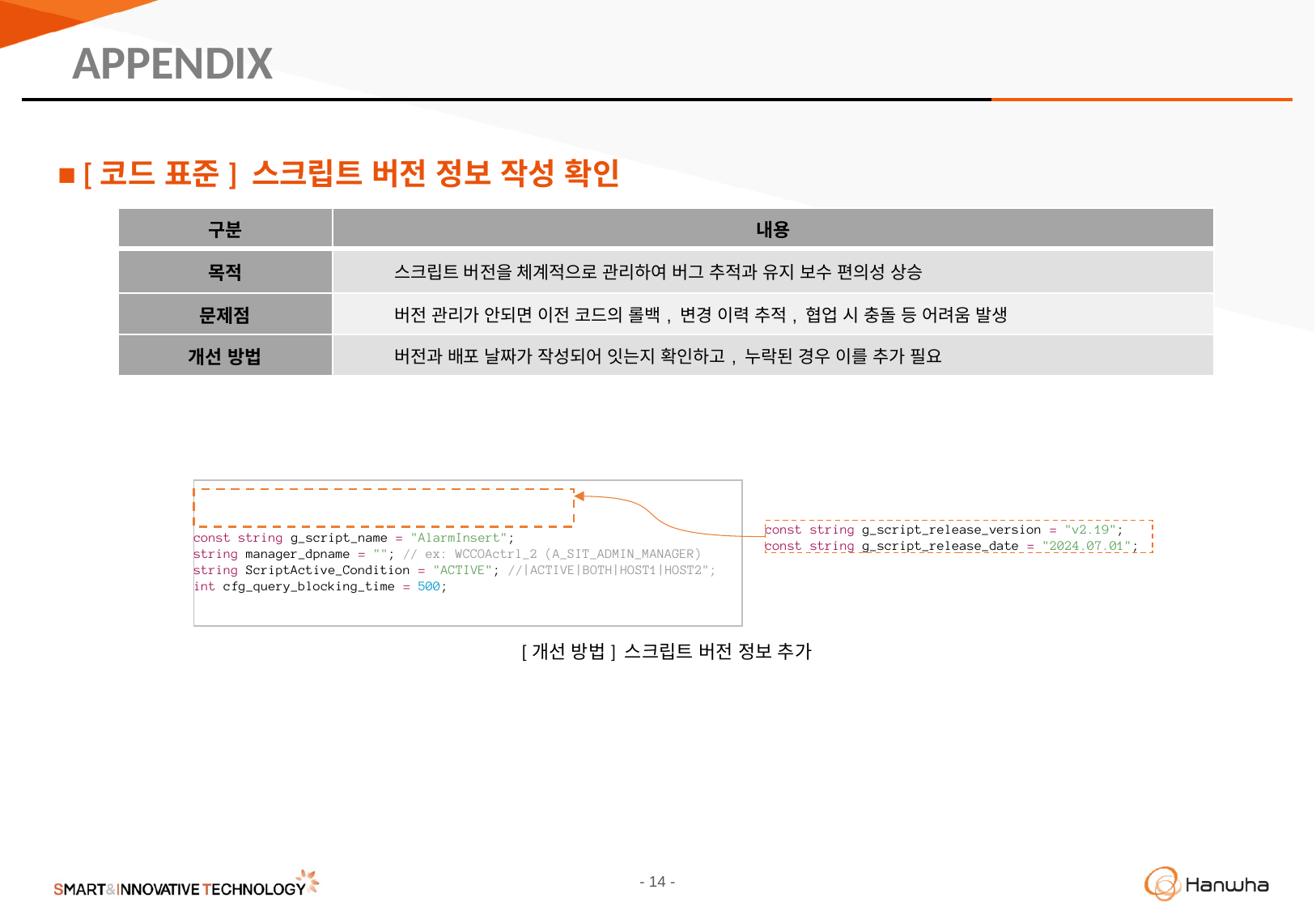

APPENDIX
■ [코드 표준] 스크립트 버전 정보 작성 확인
| 구분 | 내용 |
| --- | --- |
| 목적 | 스크립트 버전을 체계적으로 관리하여 버그 추적과 유지 보수 편의성 상승 |
| 문제점 | 버전 관리가 안되면 이전 코드의 롤백, 변경 이력 추적, 협업 시 충돌 등 어려움 발생 |
| 개선 방법 | 버전과 배포 날짜가 작성되어 잇는지 확인하고, 누락된 경우 이를 추가 필요 |

const string g_script_name = "AlarmInsert";
string manager_dpname = ""; // ex: WCCOActrl_2 (A_SIT_ADMIN_MANAGER)
string ScriptActive_Condition = "ACTIVE"; //|ACTIVE|BOTH|HOST1|HOST2";
int cfg_query_blocking_time = 500;

const string g_script_release_version = "v2.19";
const string g_script_release_date = "2024.07.01";
[개선 방법] 스크립트 버전 정보 추가